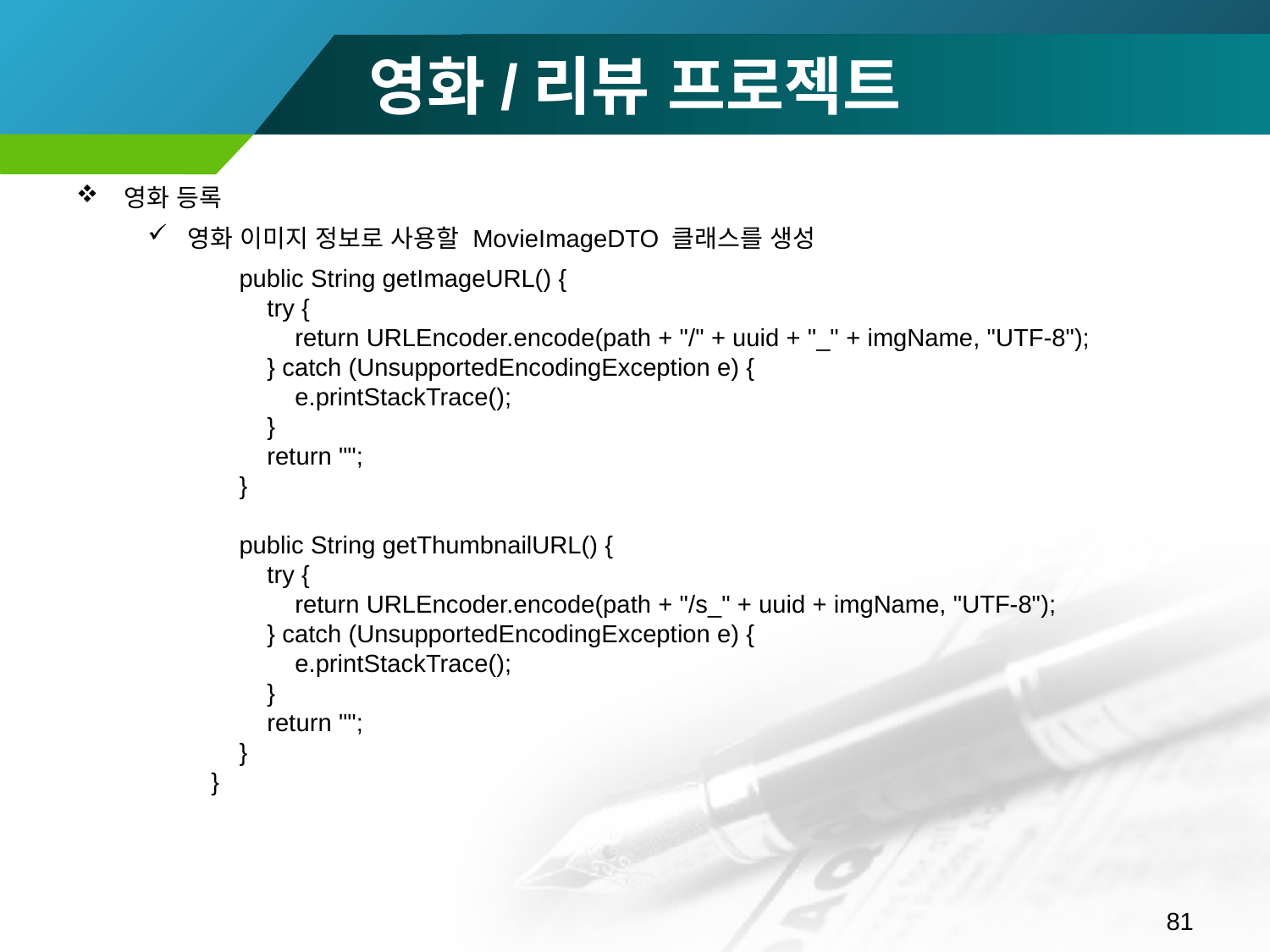

# 영화/리뷰 프로젝트
영화 등록
영화 이미지 정보로 사용할 MovieImageDTO 클래스를 생성
    public String getImageURL() {
        try {
            return URLEncoder.encode(path + "/" + uuid + "_" + imgName, "UTF-8");
        } catch (UnsupportedEncodingException e) {
            e.printStackTrace();
        }
        return "";
    }

    public String getThumbnailURL() {
        try {
            return URLEncoder.encode(path + "/s_" + uuid + imgName, "UTF-8");
        } catch (UnsupportedEncodingException e) {
            e.printStackTrace();
        }
        return "";
    }
}

81